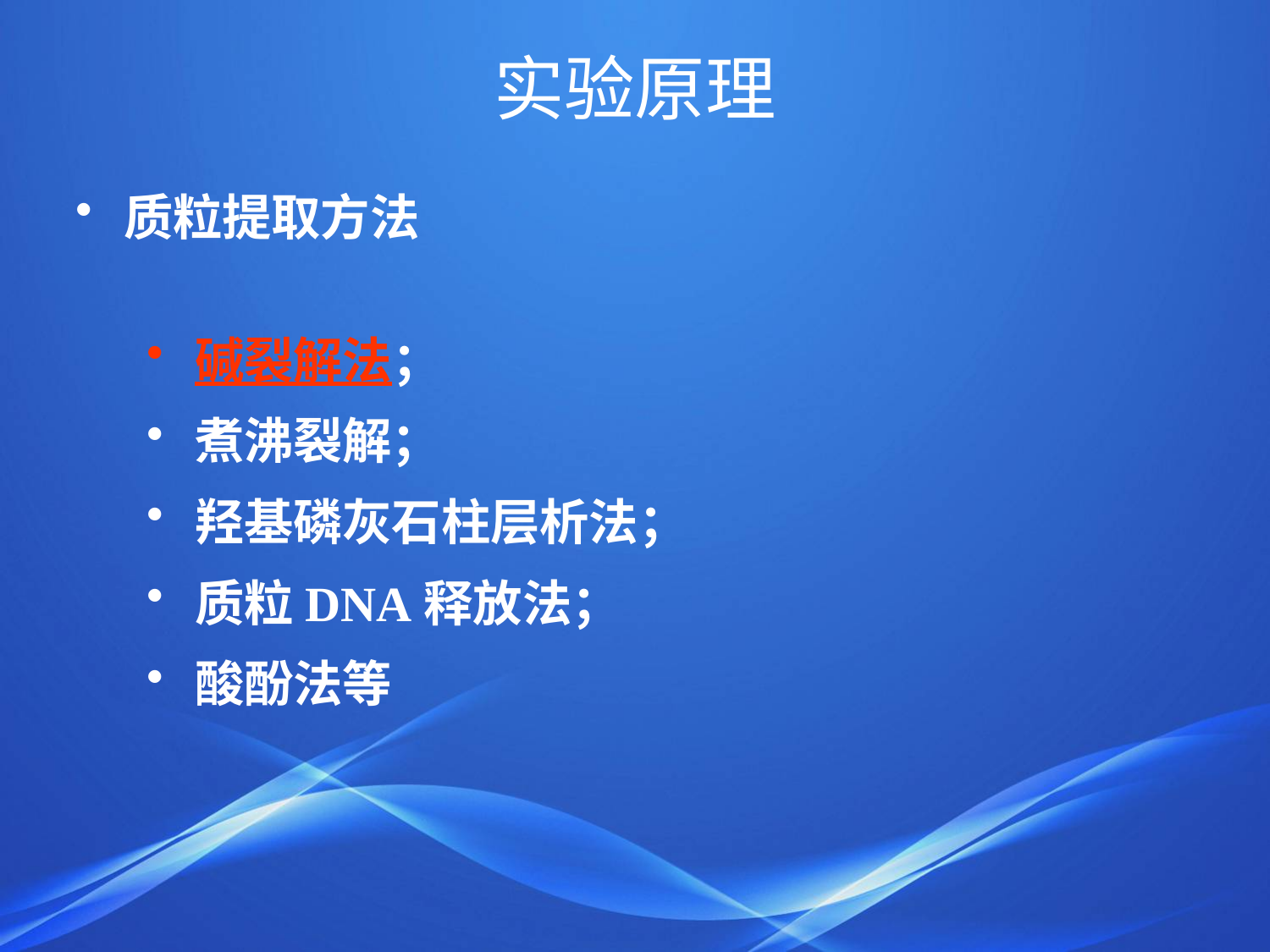

# 实验原理
质粒提取方法
碱裂解法；
煮沸裂解；
羟基磷灰石柱层析法；
质粒DNA释放法；
酸酚法等